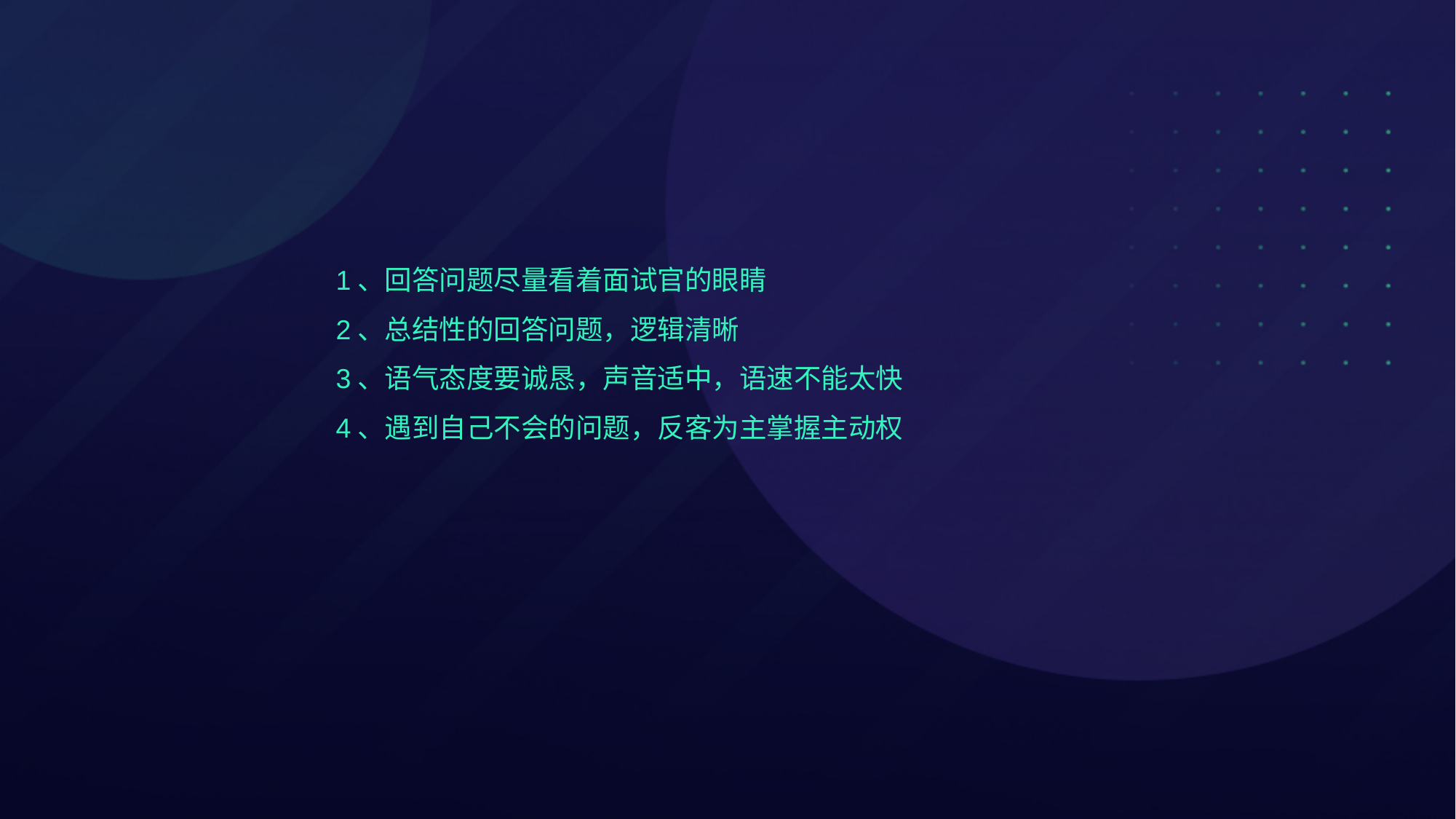

1、回答问题尽量看着面试官的眼睛
2、总结性的回答问题，逻辑清晰
3、语气态度要诚恳，声音适中，语速不能太快
4、遇到自己不会的问题，反客为主掌握主动权